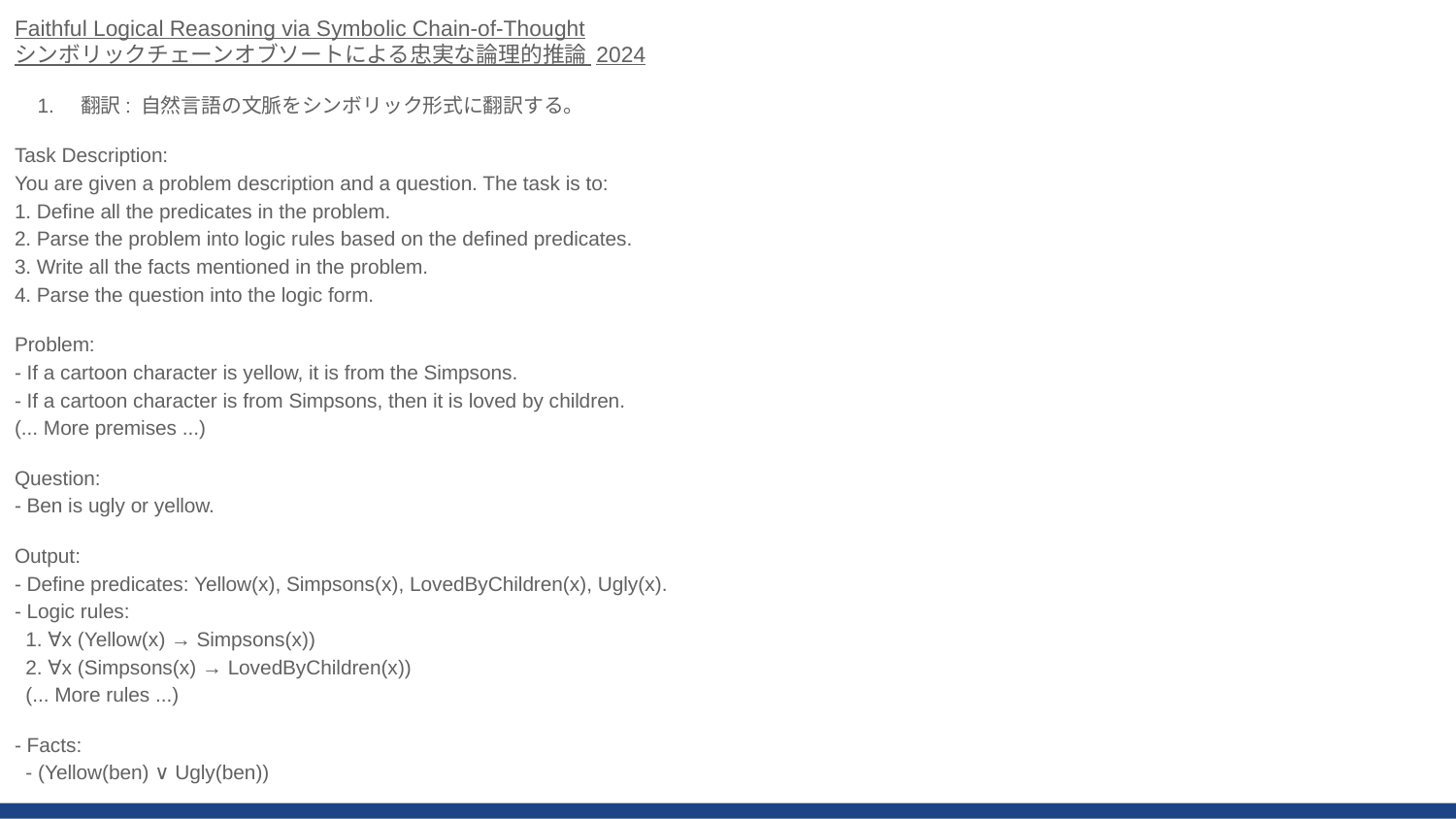

Faithful Logical Reasoning via Symbolic Chain-of-Thought
シンボリックチェーンオブソートによる忠実な論理的推論 2024
翻訳: 自然言語の文脈をシンボリック形式に翻訳する。
Task Description:
You are given a problem description and a question. The task is to:
1. Define all the predicates in the problem.
2. Parse the problem into logic rules based on the defined predicates.
3. Write all the facts mentioned in the problem.
4. Parse the question into the logic form.
Problem:
- If a cartoon character is yellow, it is from the Simpsons.
- If a cartoon character is from Simpsons, then it is loved by children.
(... More premises ...)
Question:
- Ben is ugly or yellow.
Output:
- Define predicates: Yellow(x), Simpsons(x), LovedByChildren(x), Ugly(x).
- Logic rules:
  1. ∀x (Yellow(x) → Simpsons(x))
  2. ∀x (Simpsons(x) → LovedByChildren(x))
  (... More rules ...)
- Facts:
  - (Yellow(ben) ∨ Ugly(ben))